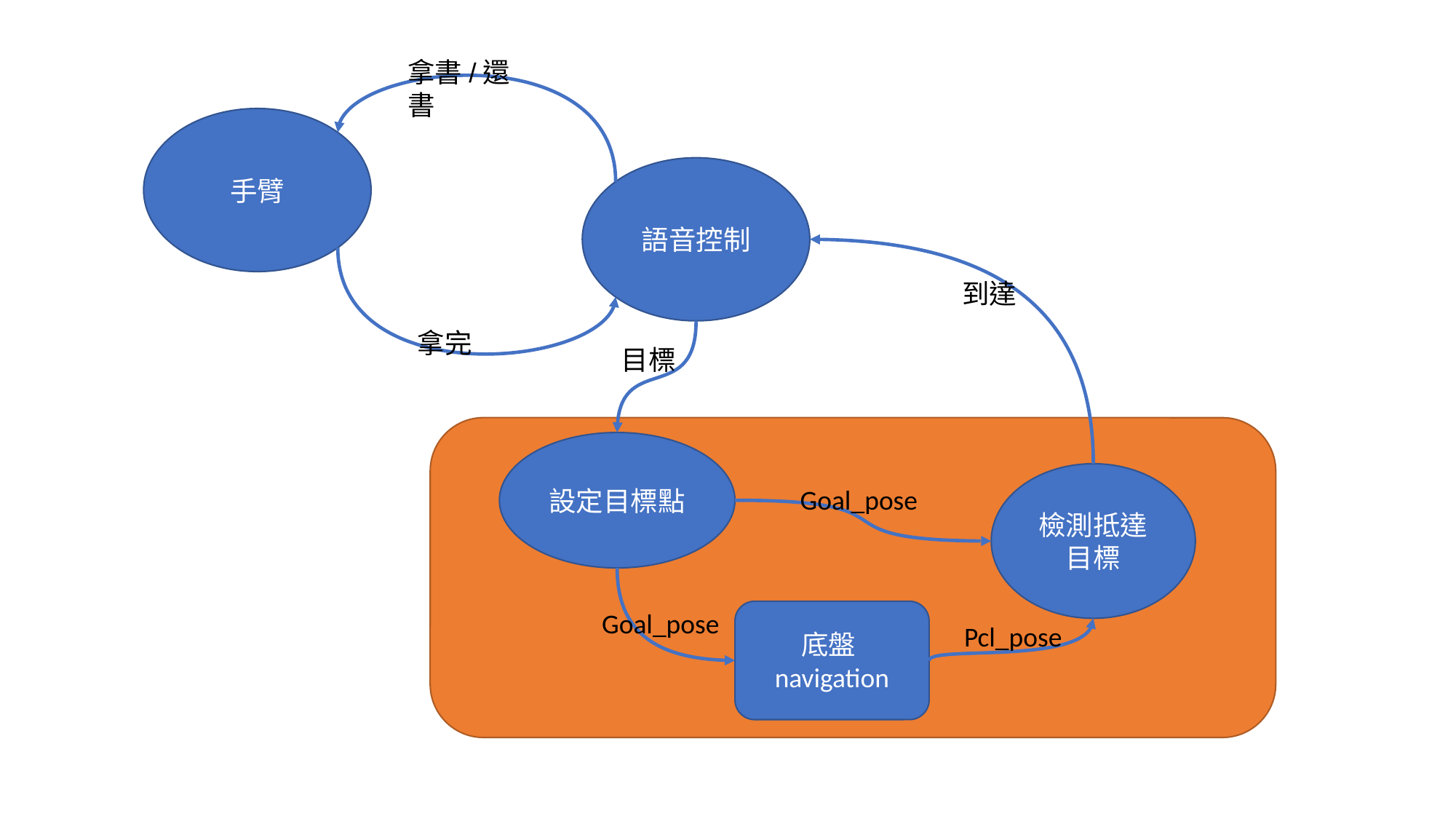

拿書/還書
手臂
語音控制
到達
拿完
目標

設定目標點
檢測抵達目標
Goal_pose
Goal_pose
底盤navigation
Pcl_pose